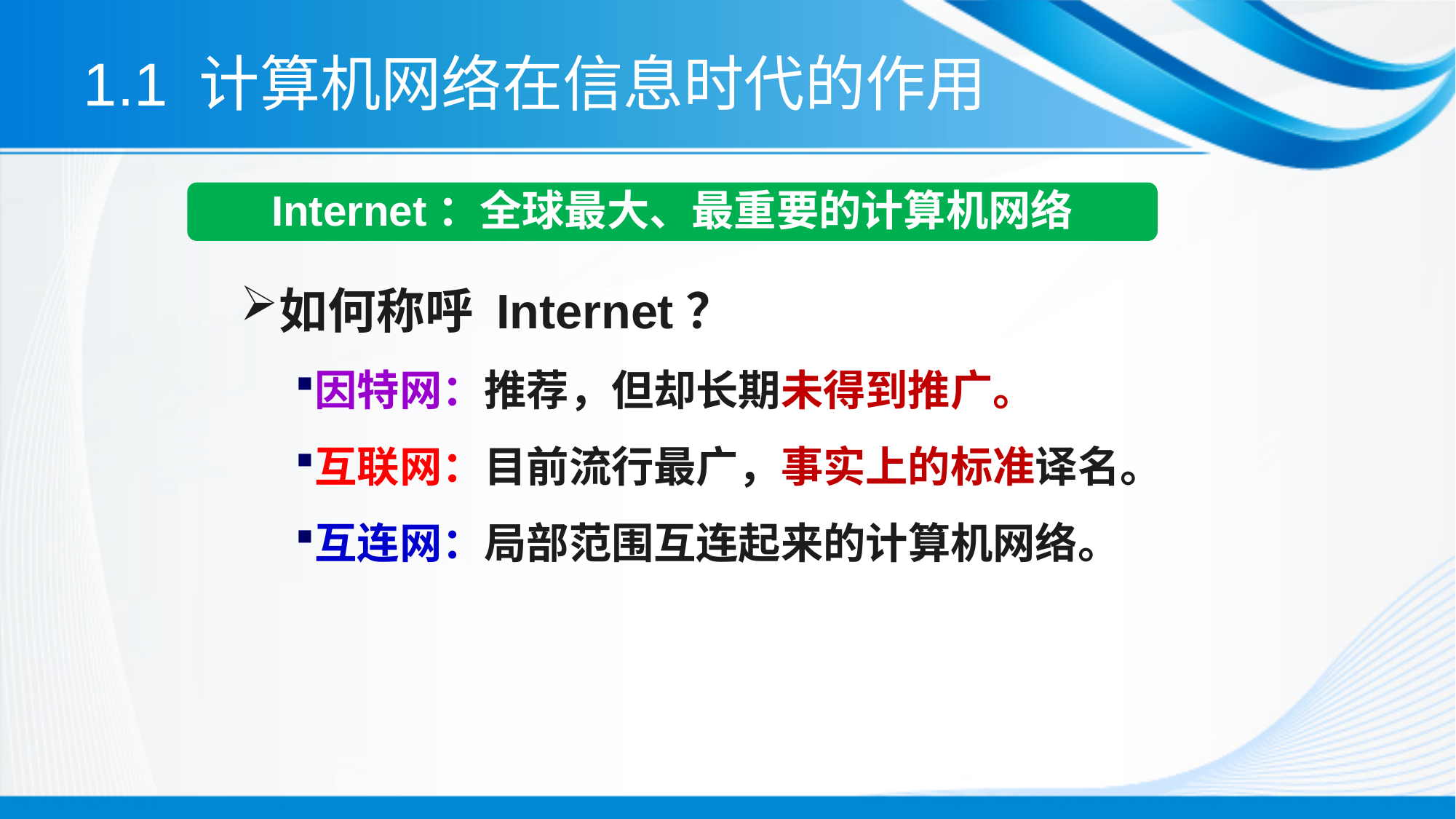

# 1.1 计算机网络在信息时代的作用
Internet：全球最大、最重要的计算机网络

如何称呼 Internet？
因特网：推荐，但却长期未得到推广。
互联网：目前流行最广，事实上的标准译名。
互连网：局部范围互连起来的计算机网络。